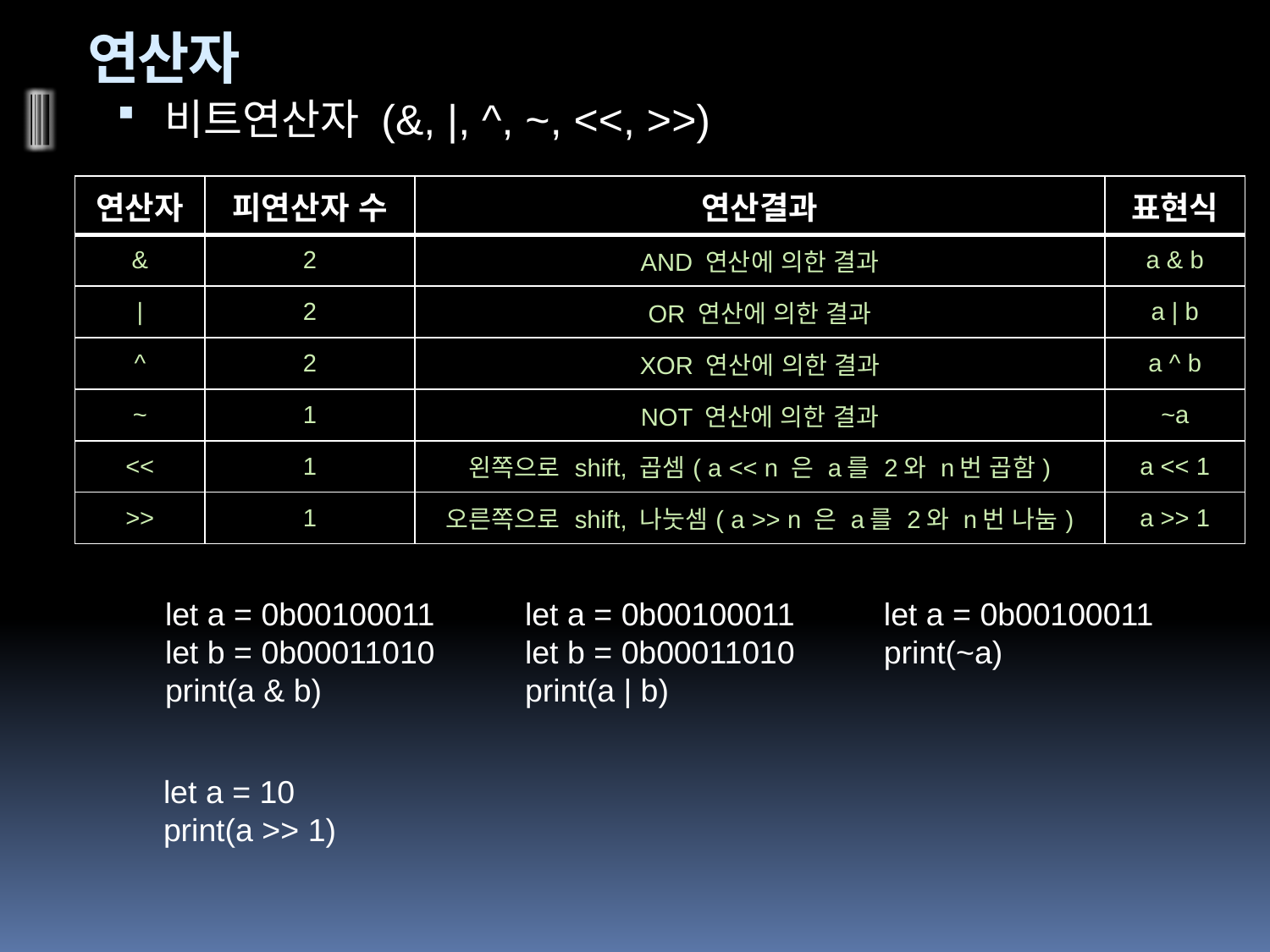

# 연산자
비트연산자 (&, |, ^, ~, <<, >>)
| 연산자 | 피연산자 수 | 연산결과 | 표현식 |
| --- | --- | --- | --- |
| & | 2 | AND 연산에 의한 결과 | a & b |
| | | 2 | OR 연산에 의한 결과 | a | b |
| ^ | 2 | XOR 연산에 의한 결과 | a ^ b |
| ~ | 1 | NOT 연산에 의한 결과 | ~a |
| << | 1 | 왼쪽으로 shift, 곱셈( a << n 은 a를 2와 n번 곱함) | a << 1 |
| >> | 1 | 오른쪽으로 shift, 나눗셈( a >> n 은 a를 2와 n번 나눔) | a >> 1 |
let a = 0b00100011
let b = 0b00011010
print(a & b)
let a = 0b00100011
let b = 0b00011010
print(a | b)
let a = 0b00100011
print(~a)
let a = 10
print(a >> 1)